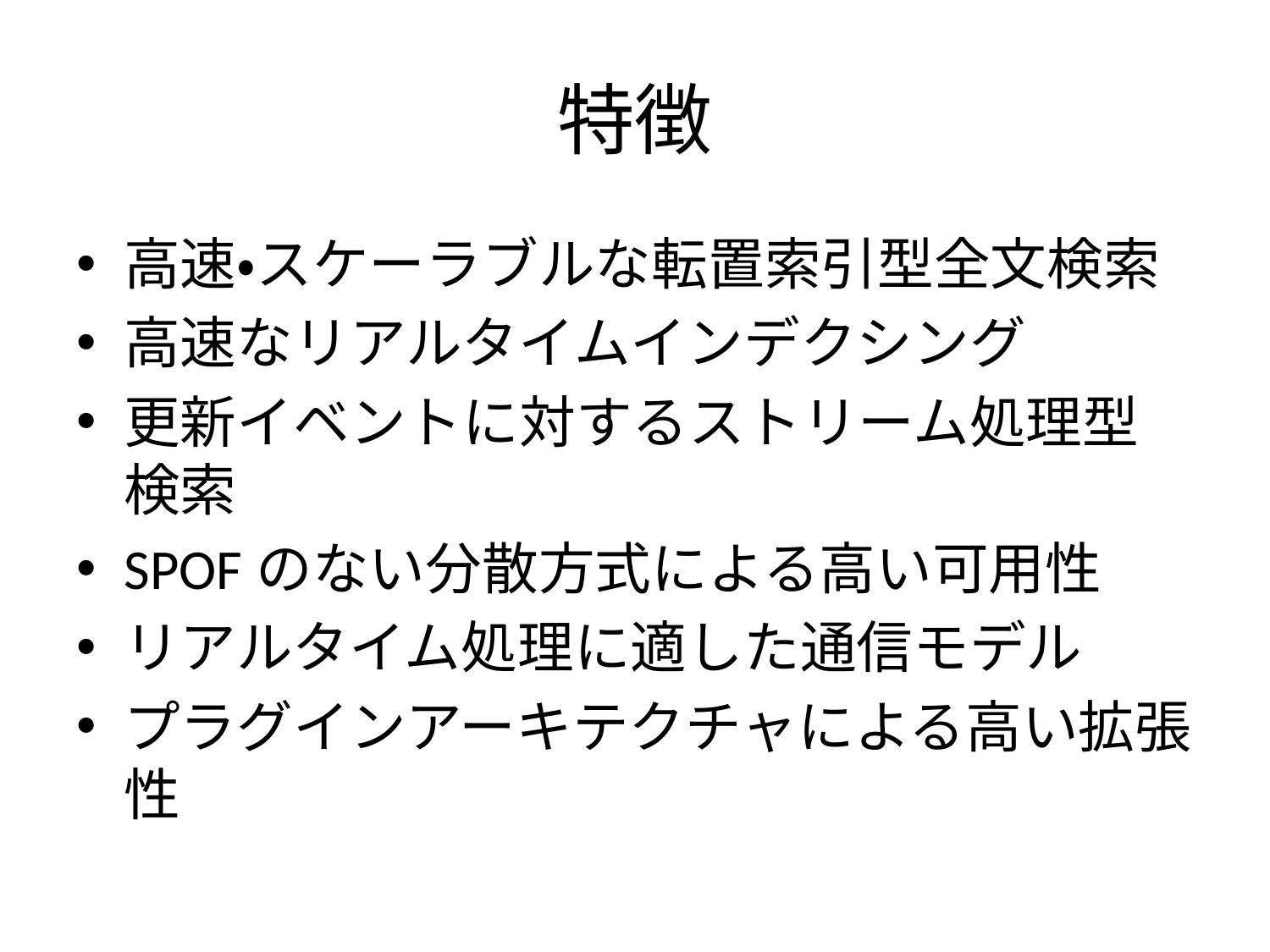

# 特徴
高速・スケーラブルな転置索引型全文検索
高速なリアルタイムインデクシング
更新イベントに対するストリーム処理型検索
SPOFのない分散方式による高い可用性
リアルタイム処理に適した通信モデル
プラグインアーキテクチャによる高い拡張性